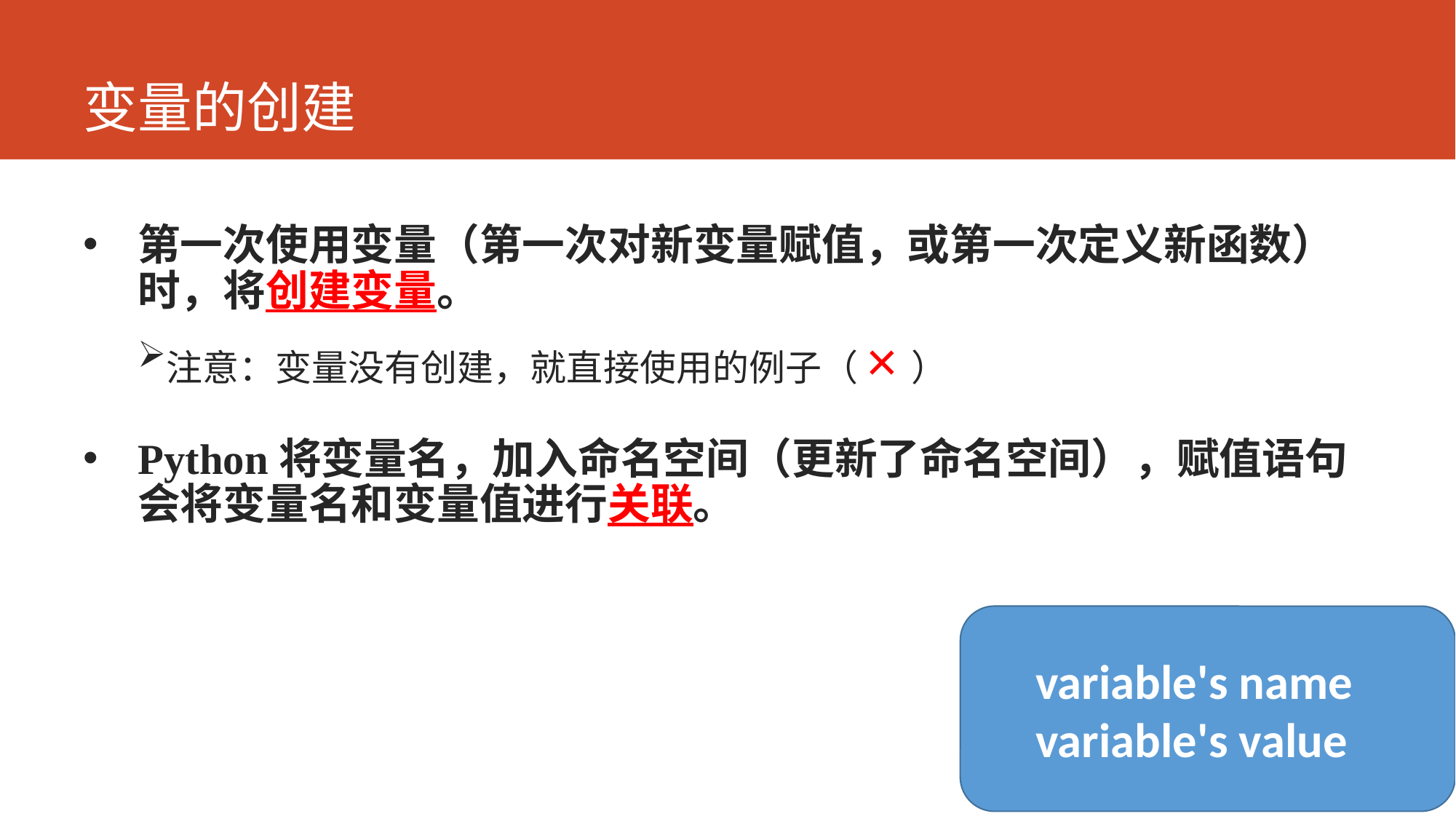

# 变量的创建
第一次使用变量（第一次对新变量赋值，或第一次定义新函数）时，将创建变量。
注意：变量没有创建，就直接使用的例子（×）
Python将变量名，加入命名空间（更新了命名空间），赋值语句会将变量名和变量值进行关联。
variable's name
variable's value